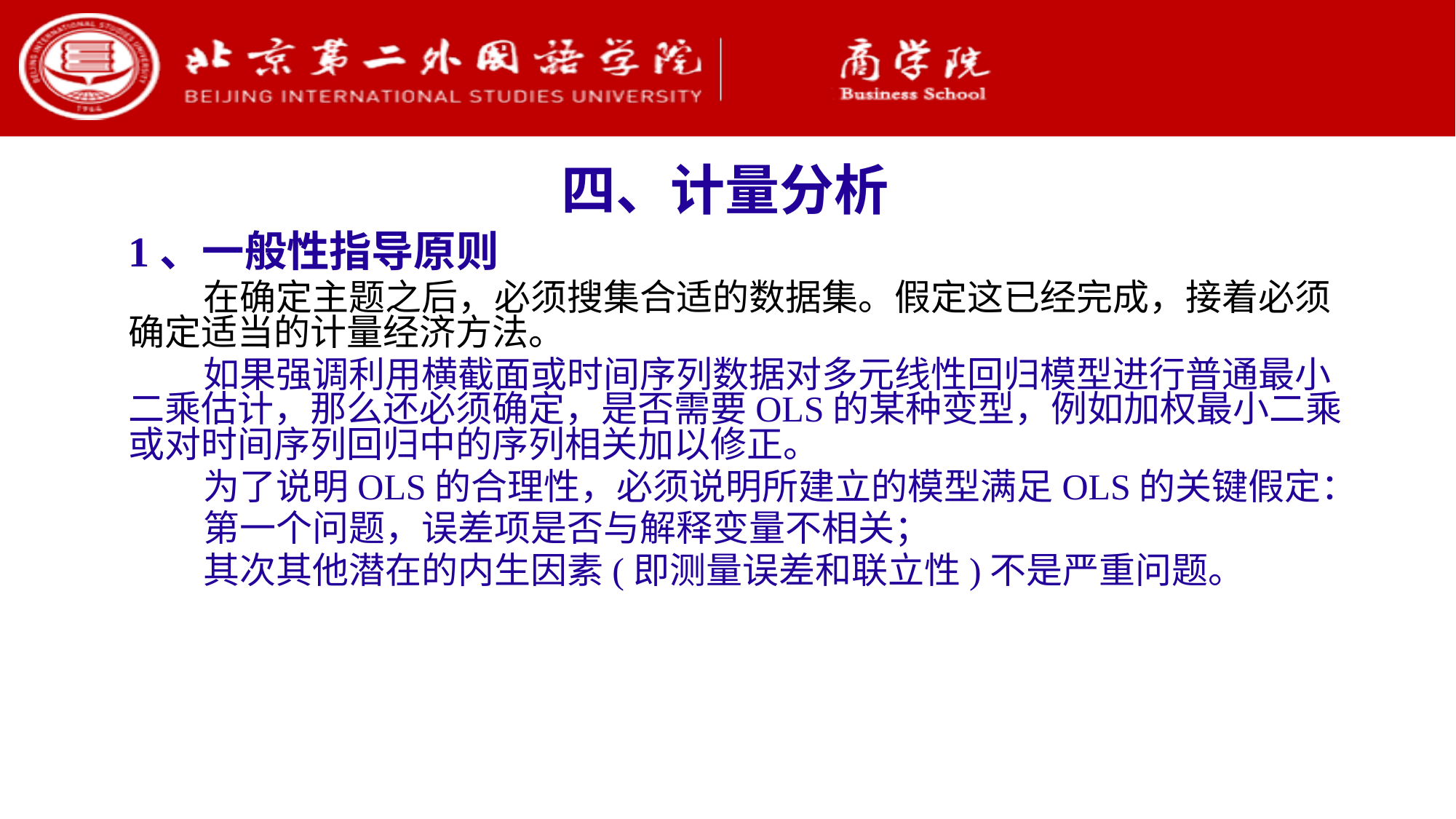

四、计量分析
1、一般性指导原则
在确定主题之后，必须搜集合适的数据集。假定这已经完成，接着必须确定适当的计量经济方法。
如果强调利用横截面或时间序列数据对多元线性回归模型进行普通最小二乘估计，那么还必须确定，是否需要OLS的某种变型，例如加权最小二乘或对时间序列回归中的序列相关加以修正。
为了说明OLS的合理性，必须说明所建立的模型满足OLS的关键假定：
第一个问题，误差项是否与解释变量不相关；
其次其他潜在的内生因素(即测量误差和联立性)不是严重问题。